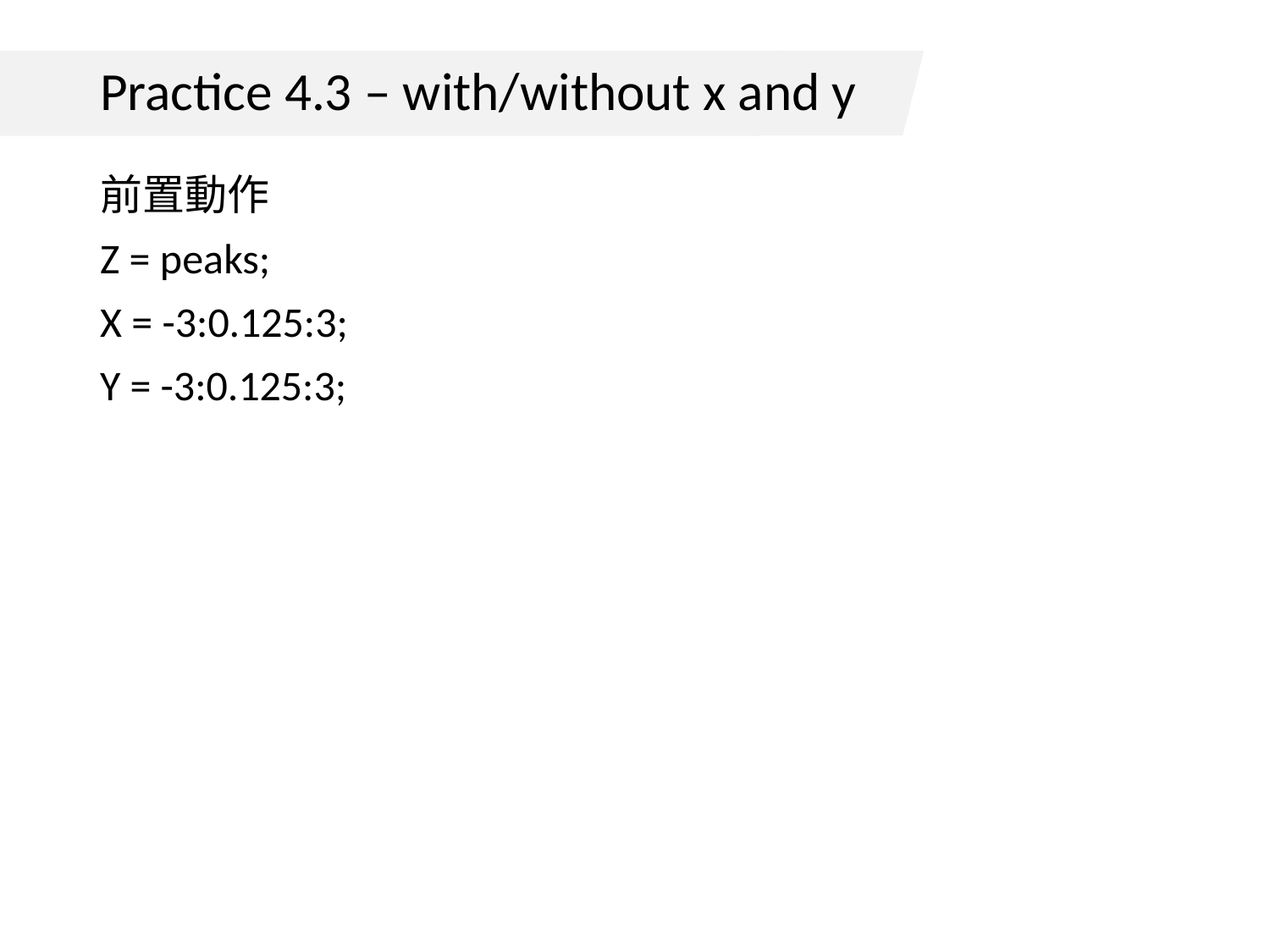

# Practice 4.3 – with/without x and y

前置動作
Z = peaks;
X = -3:0.125:3;
Y = -3:0.125:3;